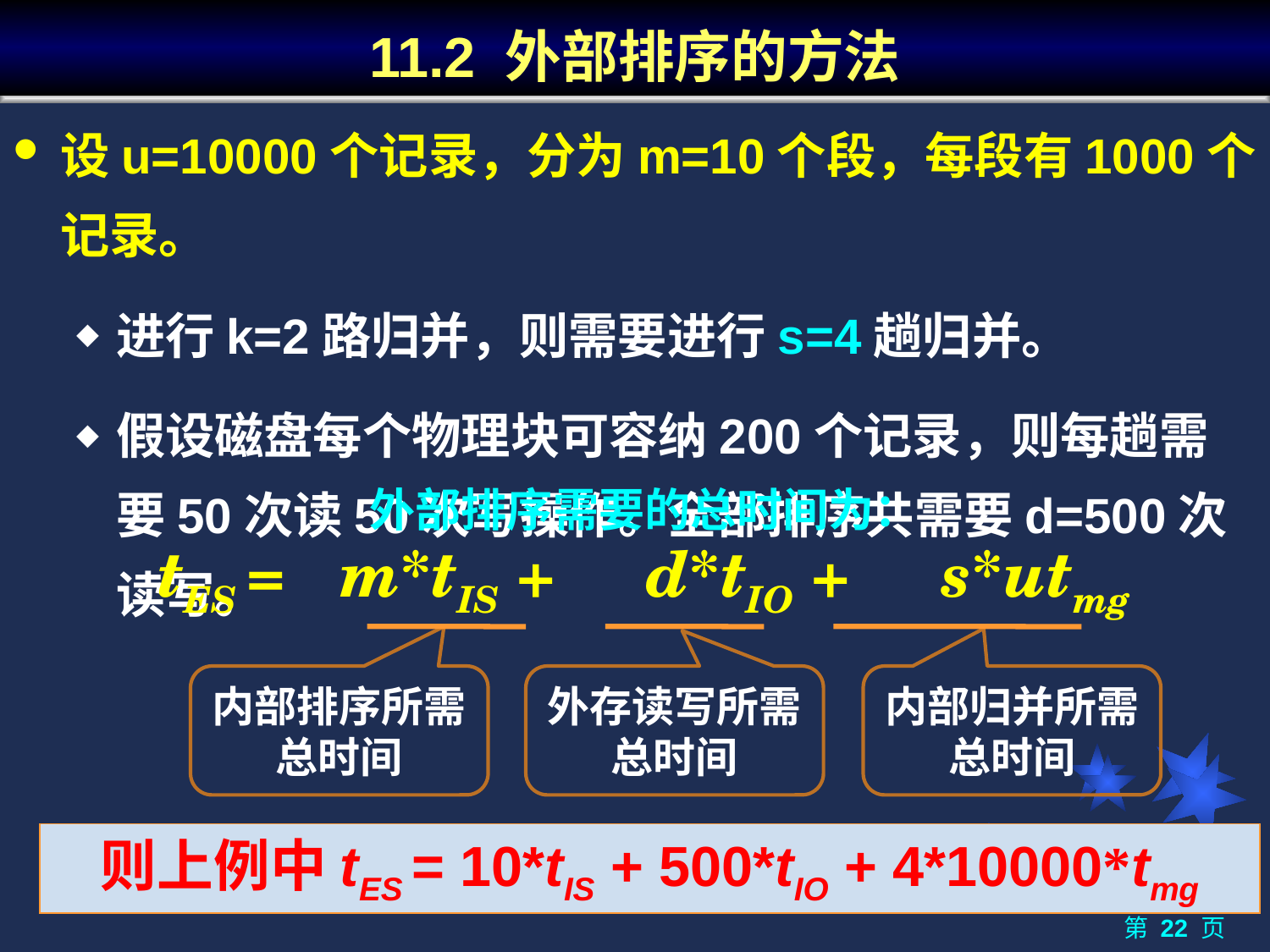

# 11.2 外部排序的方法
设u=10000个记录，分为m=10个段，每段有1000个记录。
进行k=2路归并，则需要进行s=4趟归并。
假设磁盘每个物理块可容纳200个记录，则每趟需要50次读50次写操作。全部排序共需要d=500次读写。

外部排序需要的总时间为：

tES =   m*tIS +     d*tIO +     s*utmg
内部排序所需总时间
外存读写所需总时间
内部归并所需总时间
则上例中tES = 10*tIS + 500*tIO + 4*10000*tmg
第 22 页